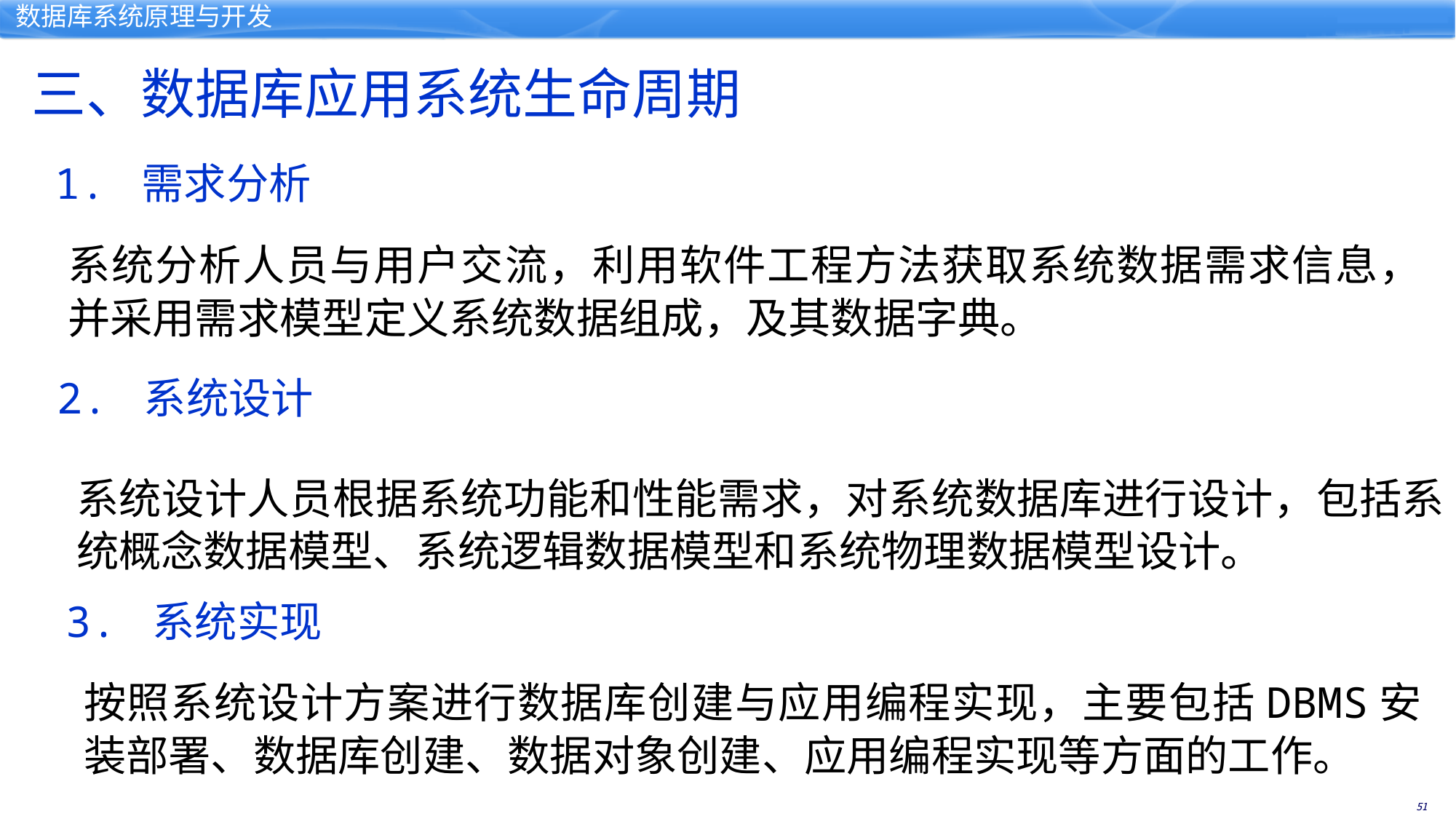

三、数据库应用系统生命周期
1. 需求分析
系统分析人员与用户交流，利用软件工程方法获取系统数据需求信息，并采用需求模型定义系统数据组成，及其数据字典。
2. 系统设计
系统设计人员根据系统功能和性能需求，对系统数据库进行设计，包括系统概念数据模型、系统逻辑数据模型和系统物理数据模型设计。
3. 系统实现
按照系统设计方案进行数据库创建与应用编程实现，主要包括DBMS安装部署、数据库创建、数据对象创建、应用编程实现等方面的工作。